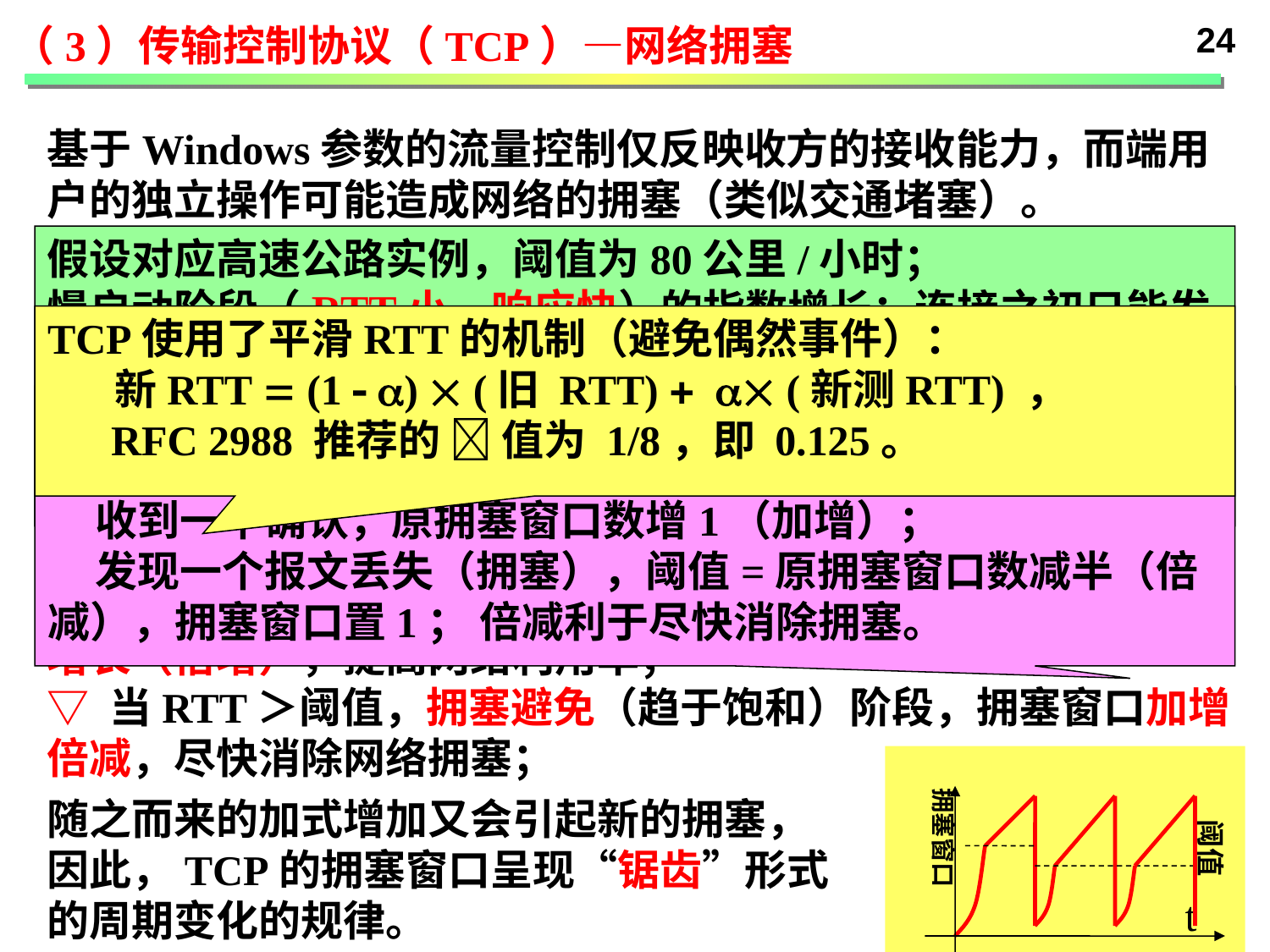

24
（3）传输控制协议（TCP）—网络拥塞

基于Windows参数的流量控制仅反映收方的接收能力，而端用户的独立操作可能造成网络的拥塞（类似交通堵塞）。
★ TCP拥塞控制思路：在尽量提高网络吞吐量的同时，设法减少入口的流量（降低发方端用户的倾注流量的速率），同时认为网络拥塞是TCP报文丢失的主要原因。
▽ 由于TCP提供的可靠传输需要收方的反馈，发出报文至收到反馈的时间可记为RTT（往返时间）；
▽ 引入拥塞窗口（cwnd，连发报文数，初值为1）的提法；
★ 根据RTT，TCP连接期分为慢启动和拥塞避免两个阶段。
▽ 当RTT≤阈值，慢启动（网络未饱和）阶段，拥塞窗口指数增长（倍增），提高网络利用率；
▽ 当RTT＞阈值，拥塞避免（趋于饱和）阶段，拥塞窗口加增倍减，尽快消除网络拥塞；
假设对应高速公路实例，阈值为80公里/小时；
慢启动阶段（RTT小，响应快）的指数增长：连接之初只能发一个报文，收到一个确认，允许形成和发送两个报文；收到对两个报文（累积确认）的确认，可以发送4个报文（提高网络利用率），…。
TCP使用了平滑RTT的机制（避免偶然事件）：
      新RTT = (1 − α) × (旧 RTT) +  α× (新测RTT) ，
      RFC 2988 推荐的 α 值为 1/8，即 0.125。
对应高速公路实例，车速＜阈值（80公里/小时）；
拥塞避免阶段的加增倍减（AIMD）：
    收到一个确认，原拥塞窗口数增1（加增）；
    发现一个报文丢失（拥塞），阈值=原拥塞窗口数减半（倍减），拥塞窗口置1； 倍减利于尽快消除拥塞。

拥塞窗口

阈值

t

随之而来的加式增加又会引起新的拥塞，因此，TCP的拥塞窗口呈现“锯齿”形式的周期变化的规律。